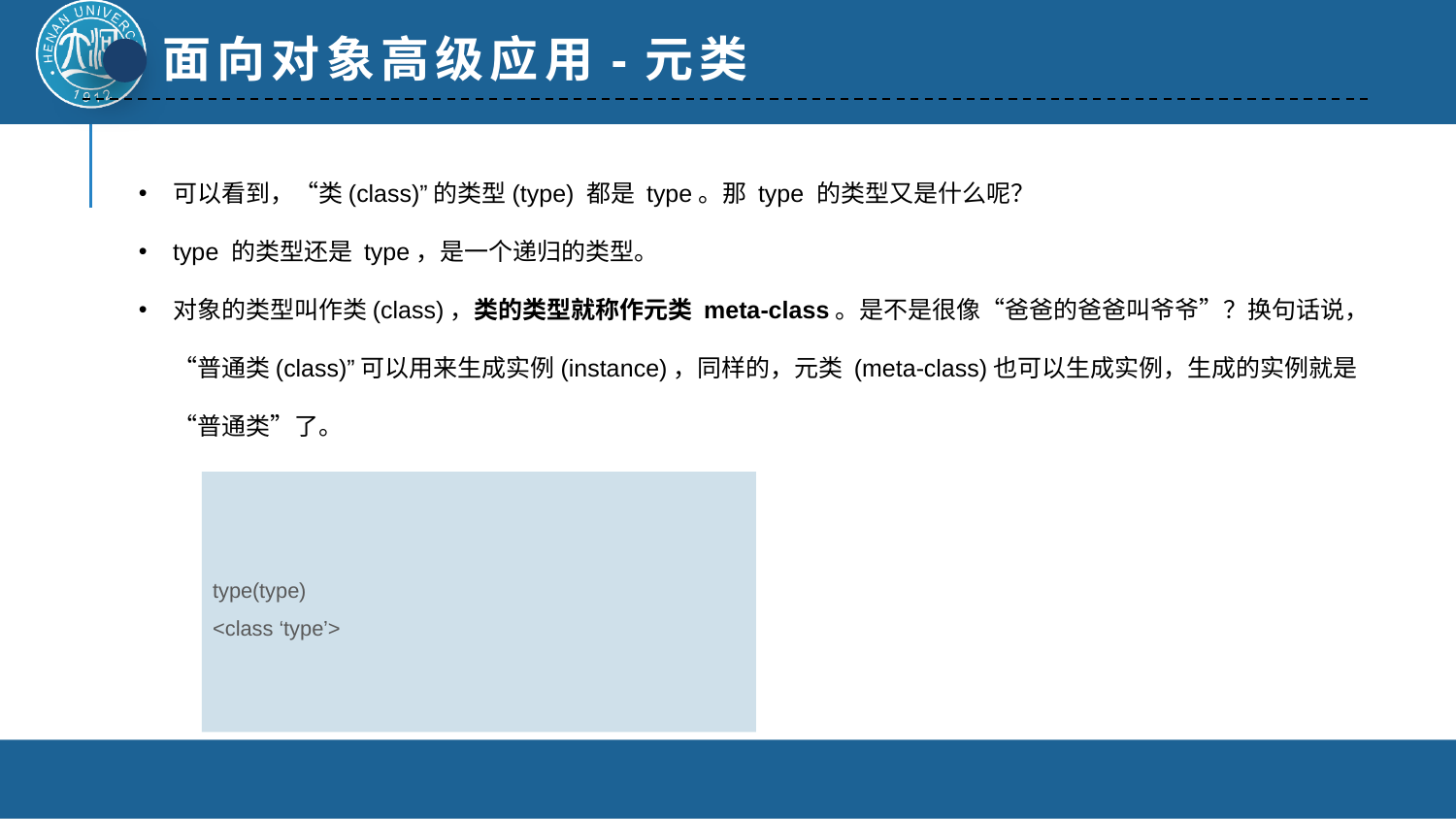

面向对象高级应用-元类

可以看到，“类(class)”的类型(type) 都是 type。那 type 的类型又是什么呢？
type 的类型还是 type，是一个递归的类型。
对象的类型叫作类(class)，类的类型就称作元类 meta-class。是不是很像“爸爸的爸爸叫爷爷”？换句话说，“普通类(class)”可以用来生成实例(instance)，同样的，元类 (meta-class)也可以生成实例，生成的实例就是“普通类”了。
type(type)
<class ‘type’>